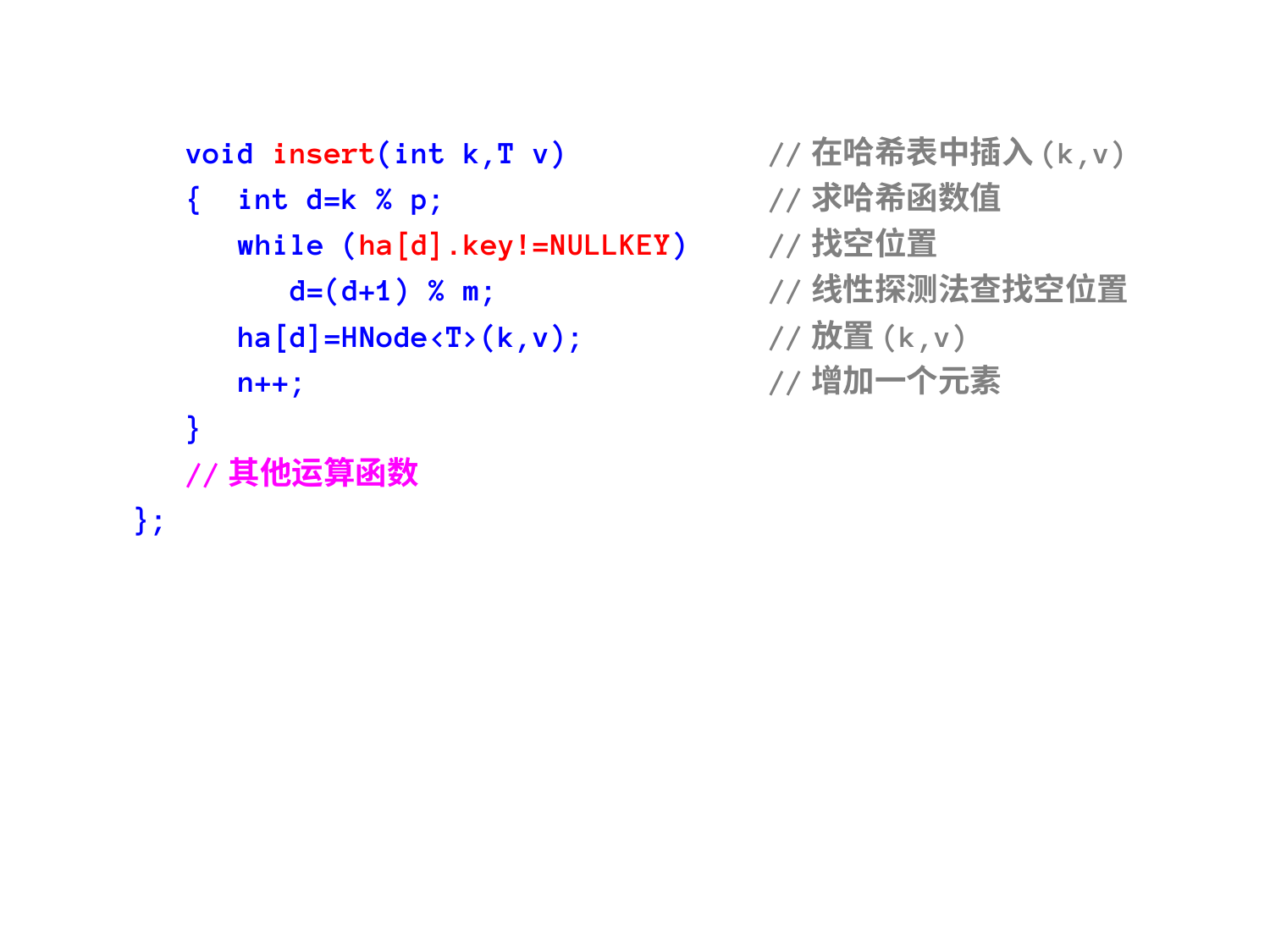

void insert(int k,T v)		//在哈希表中插入(k,v)
   {  int d=k % p;			//求哈希函数值
      while (ha[d].key!=NULLKEY)	//找空位置
         d=(d+1) % m;			//线性探测法查找空位置
      ha[d]=HNode<T>(k,v);		//放置(k,v)
      n++;				//增加一个元素
   }
   //其他运算函数
};